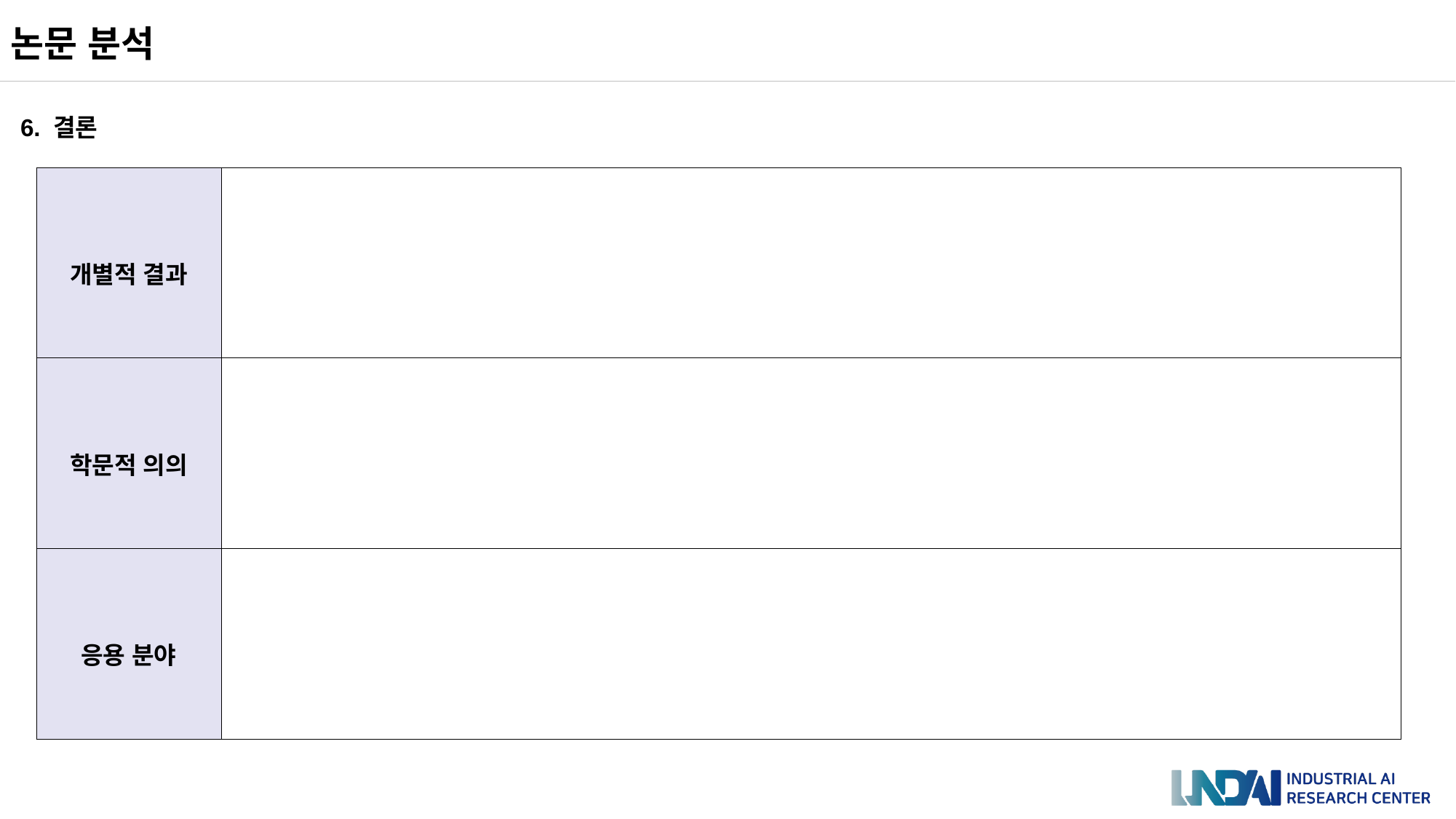

논문 분석
6. 결론

| 개별적 결과 |  |
| --- | --- |
| 학문적 의의 |  |
| 응용 분야 |  |